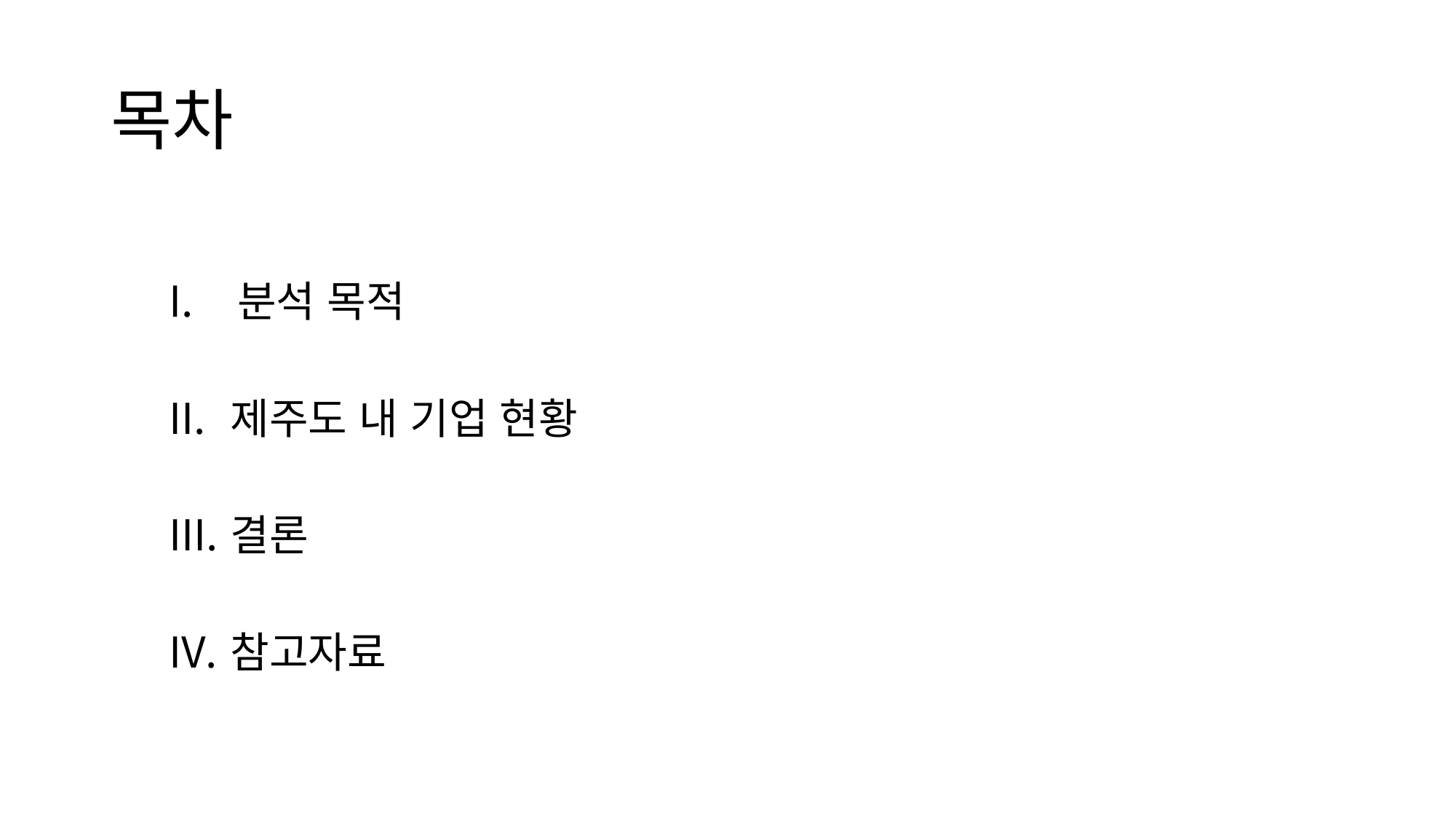

# 목차
분석 목적
제주도 내 기업 현황
결론
참고자료